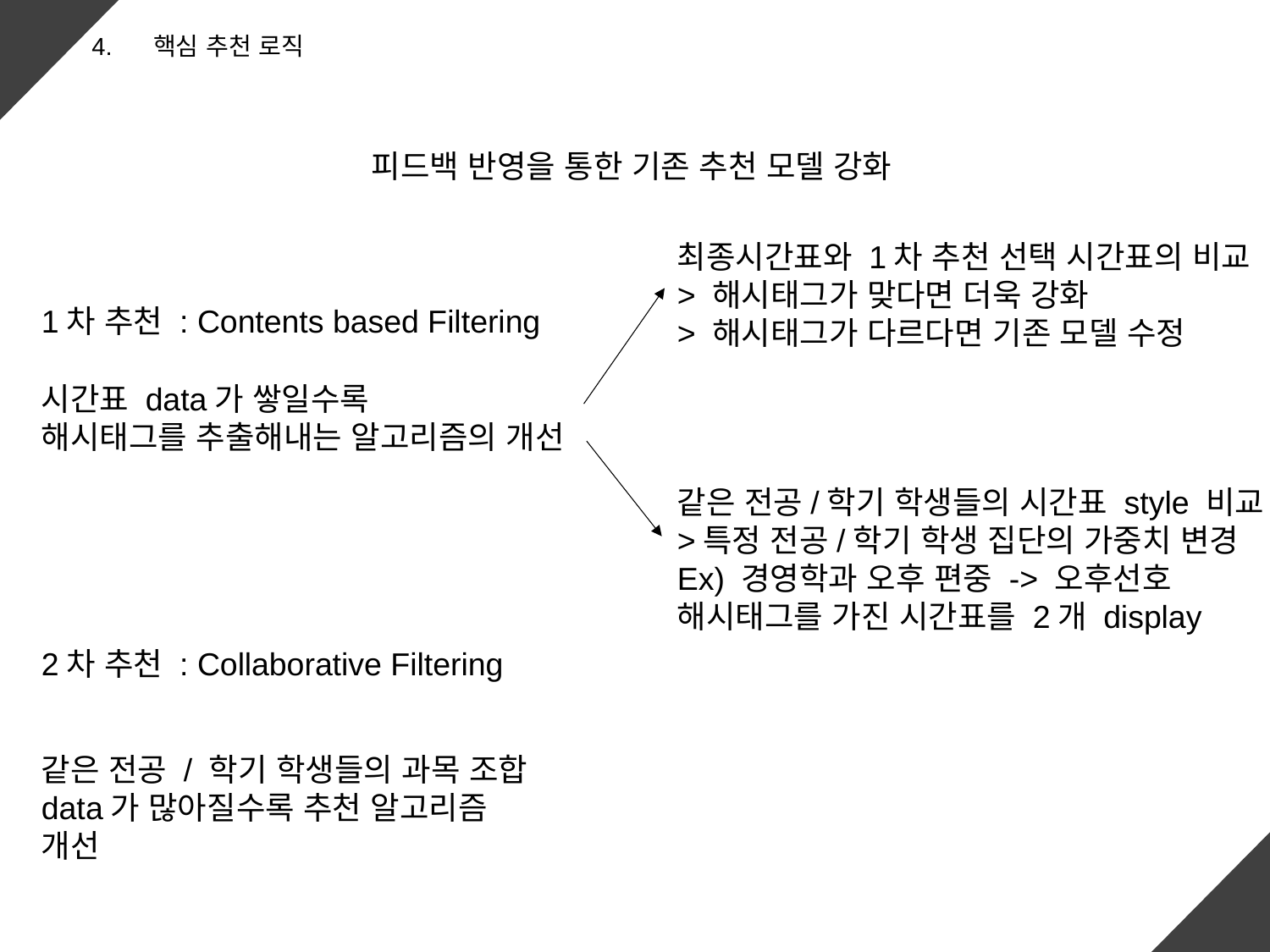

4.     핵심 추천 로직
피드백 반영을 통한 기존 추천 모델 강화
최종시간표와 1차 추천 선택 시간표의 비교
> 해시태그가 맞다면 더욱 강화
> 해시태그가 다르다면 기존 모델 수정
1차 추천 : Contents based Filtering
시간표 data가 쌓일수록
해시태그를 추출해내는 알고리즘의 개선
같은 전공/학기 학생들의 시간표 style 비교
>특정 전공/학기 학생 집단의 가중치 변경
Ex) 경영학과 오후 편중 -> 오후선호 해시태그를 가진 시간표를 2개 display
2차 추천 : Collaborative Filtering
같은 전공 / 학기 학생들의 과목 조합 data가 많아질수록 추천 알고리즘 개선